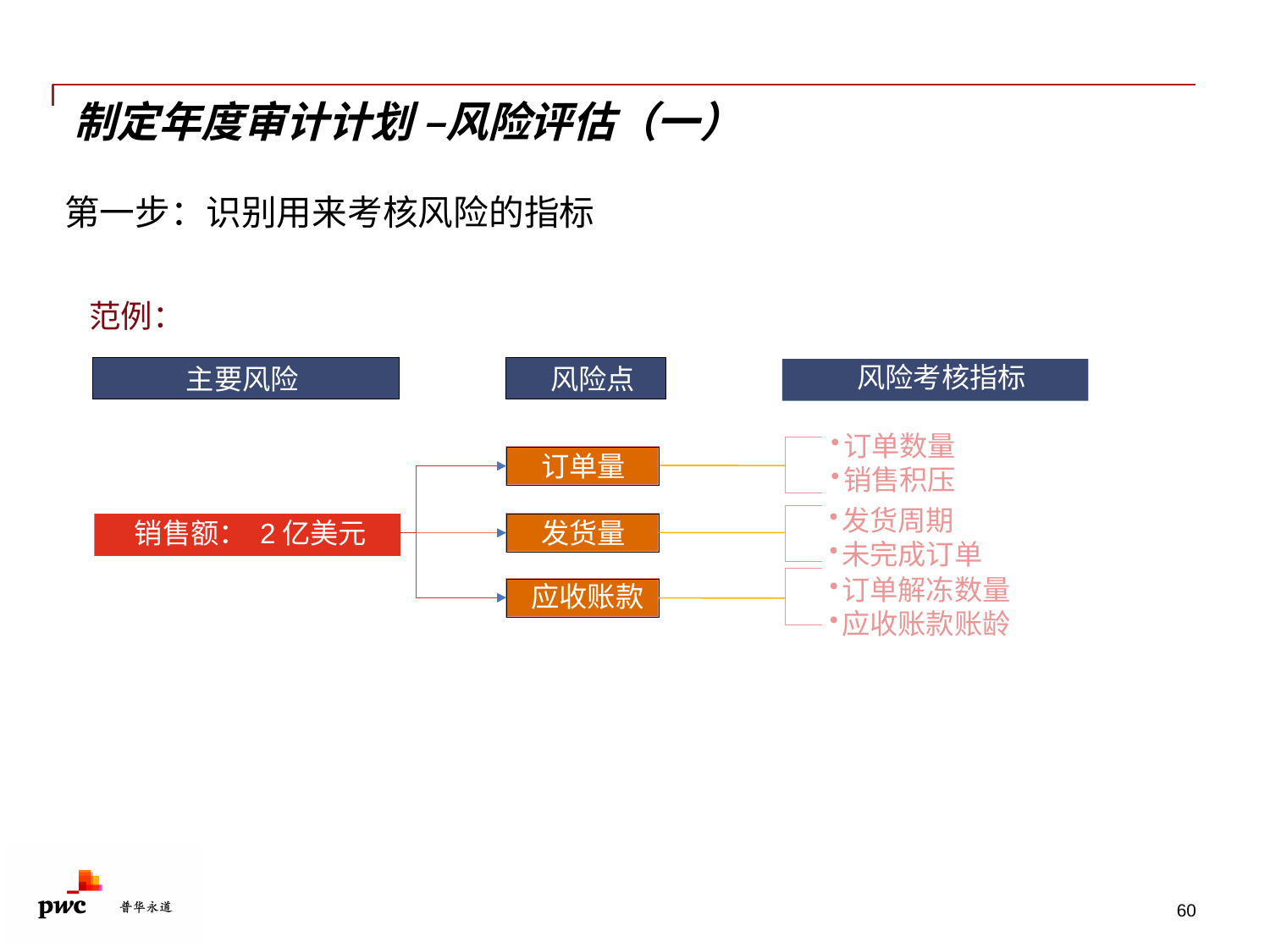

# 制定年度审计计划 –风险评估（一）
第一步：识别用来考核风险的指标
范例：

风险考核指标
主要风险
风险点
	订单数量
	销售积压

订单量

	发货周期
	未完成订单

销售额： 2亿美元
发货量

	订单解冻数量
	应收账款账龄

应收账款

60